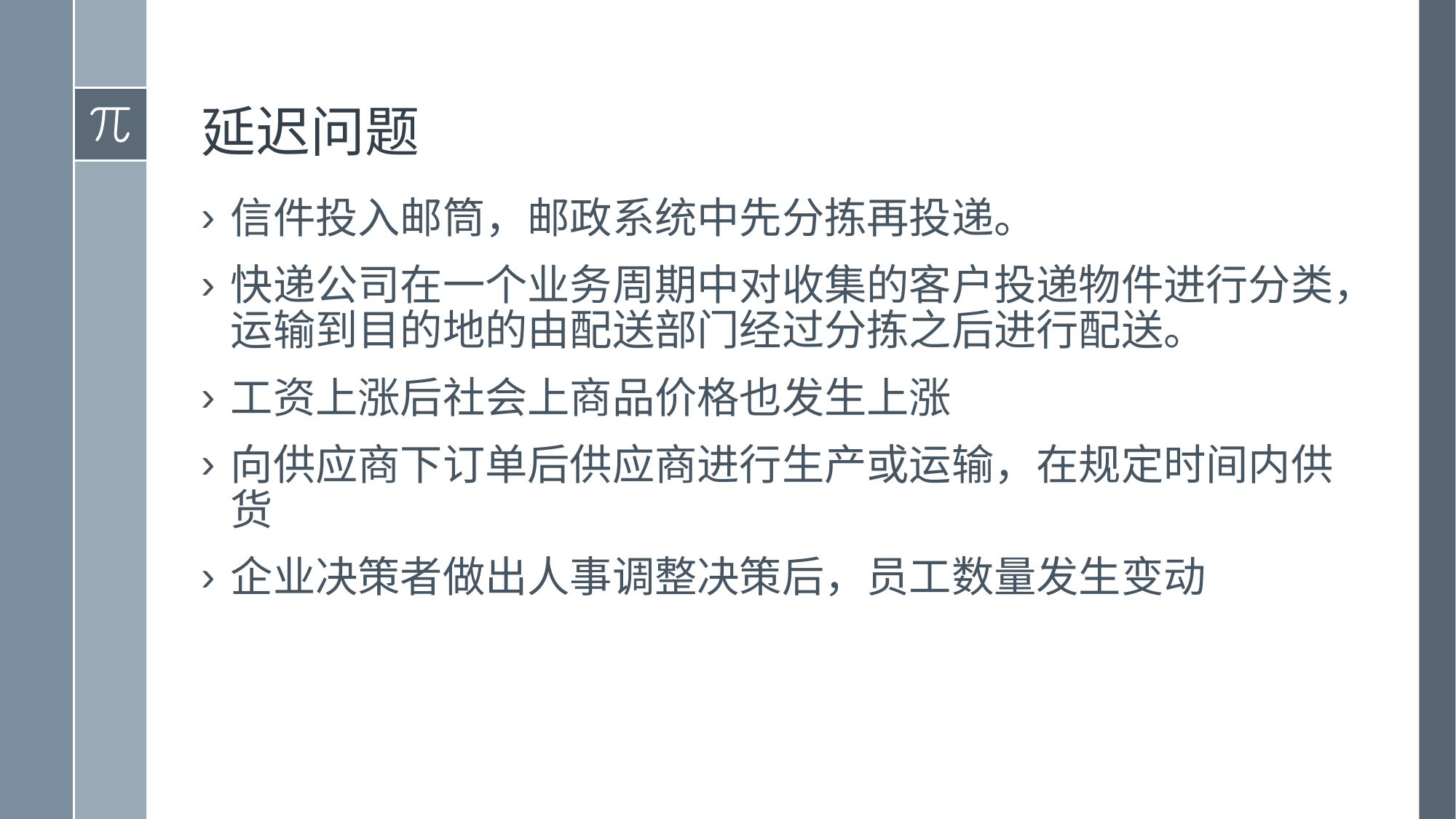

# 延迟问题
信件投入邮筒，邮政系统中先分拣再投递。
快递公司在一个业务周期中对收集的客户投递物件进行分类，运输到目的地的由配送部门经过分拣之后进行配送。
工资上涨后社会上商品价格也发生上涨
向供应商下订单后供应商进行生产或运输，在规定时间内供货
企业决策者做出人事调整决策后，员工数量发生变动